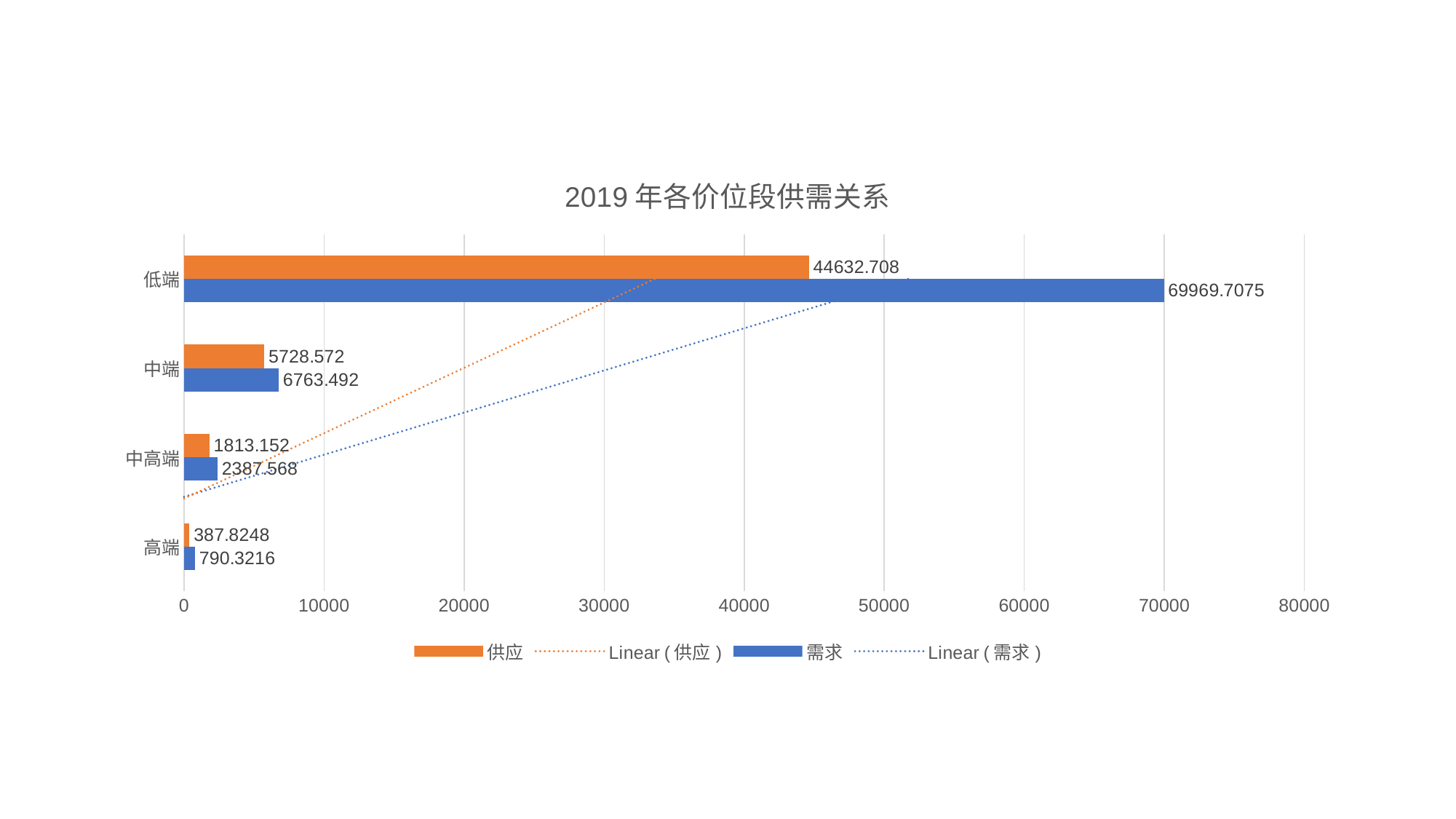

### Chart: 2019年各价位段供需关系

| Category | 需求 | 供应 |
|---|---|---|
| 高端 | 790.3216 | 387.8248 |
| 中高端 | 2387.568 | 1813.152 |
| 中端 | 6763.492 | 5728.572 |
| 低端 | 69969.7075 | 44632.708 |